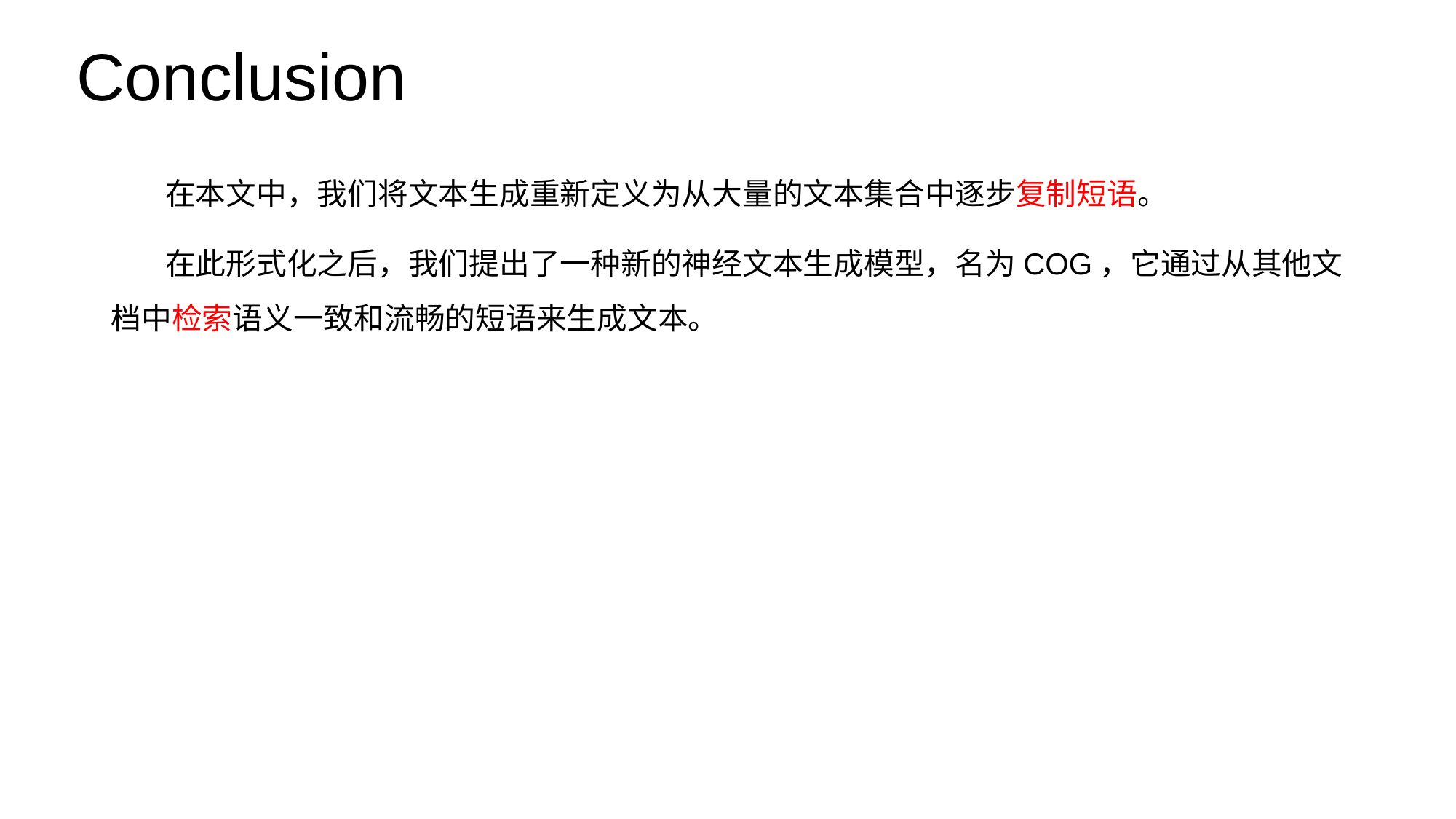

# Conclusion
       在本文中，我们将文本生成重新定义为从大量的文本集合中逐步复制短语。
       在此形式化之后，我们提出了一种新的神经文本生成模型，名为COG，它通过从其他文档中检索语义一致和流畅的短语来生成文本。